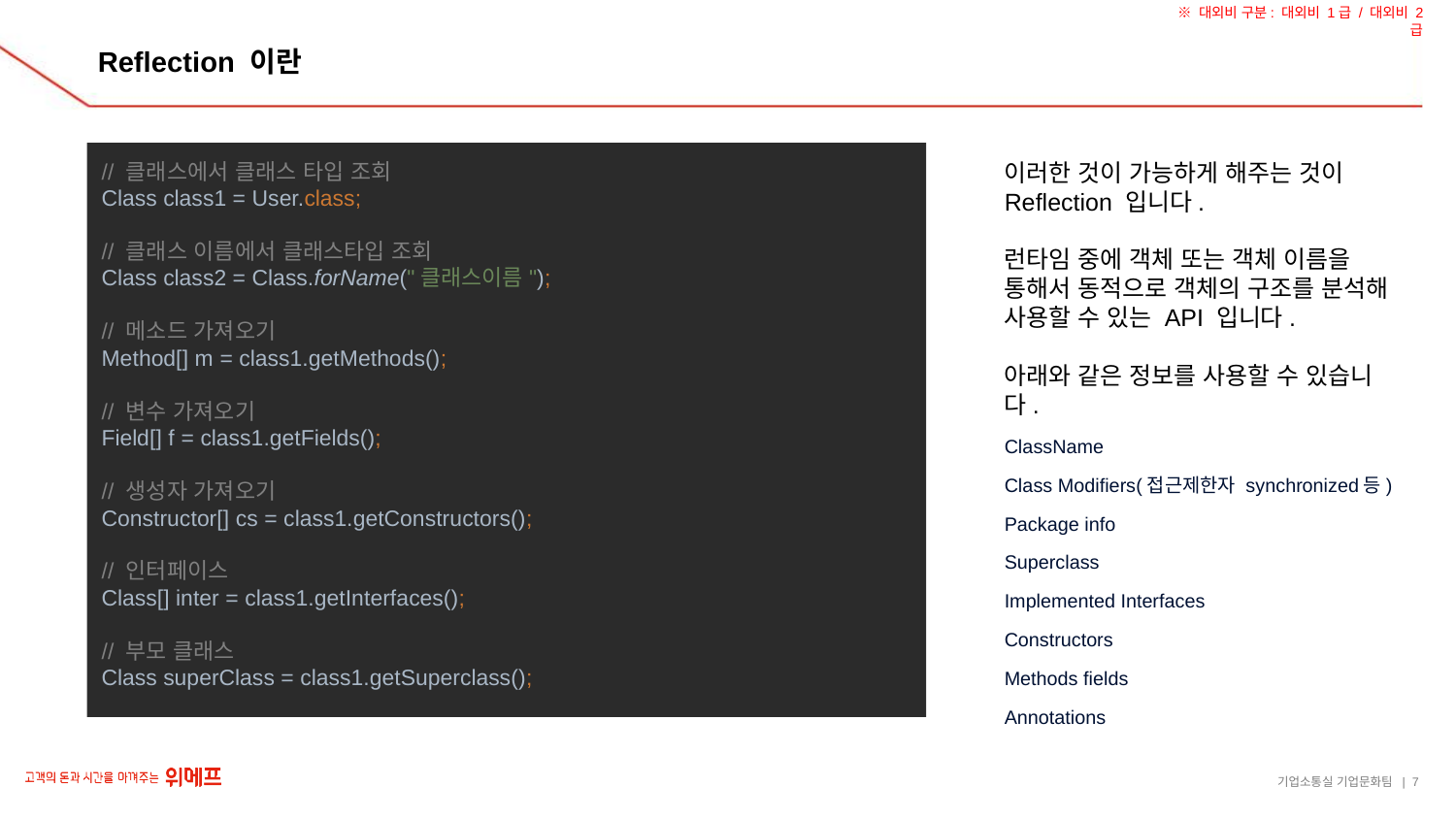

# Reflection 이란
// 클래스에서 클래스 타입 조회
Class class1 = User.class;

// 클래스 이름에서 클래스타입 조회
Class class2 = Class.forName("클래스이름");

// 메소드 가져오기
Method[] m = class1.getMethods();

// 변수 가져오기
Field[] f = class1.getFields();

// 생성자 가져오기
Constructor[] cs = class1.getConstructors();

// 인터페이스
Class[] inter = class1.getInterfaces();

// 부모 클래스
Class superClass = class1.getSuperclass();
이러한 것이 가능하게 해주는 것이
Reflection 입니다.

런타임 중에 객체 또는 객체 이름을 통해서 동적으로 객체의 구조를 분석해 사용할 수 있는 API 입니다.

아래와 같은 정보를 사용할 수 있습니다.
ClassName
Class Modifiers(접근제한자 synchronized등)
Package info
Superclass
Implemented Interfaces
Constructors
Methods fields
Annotations